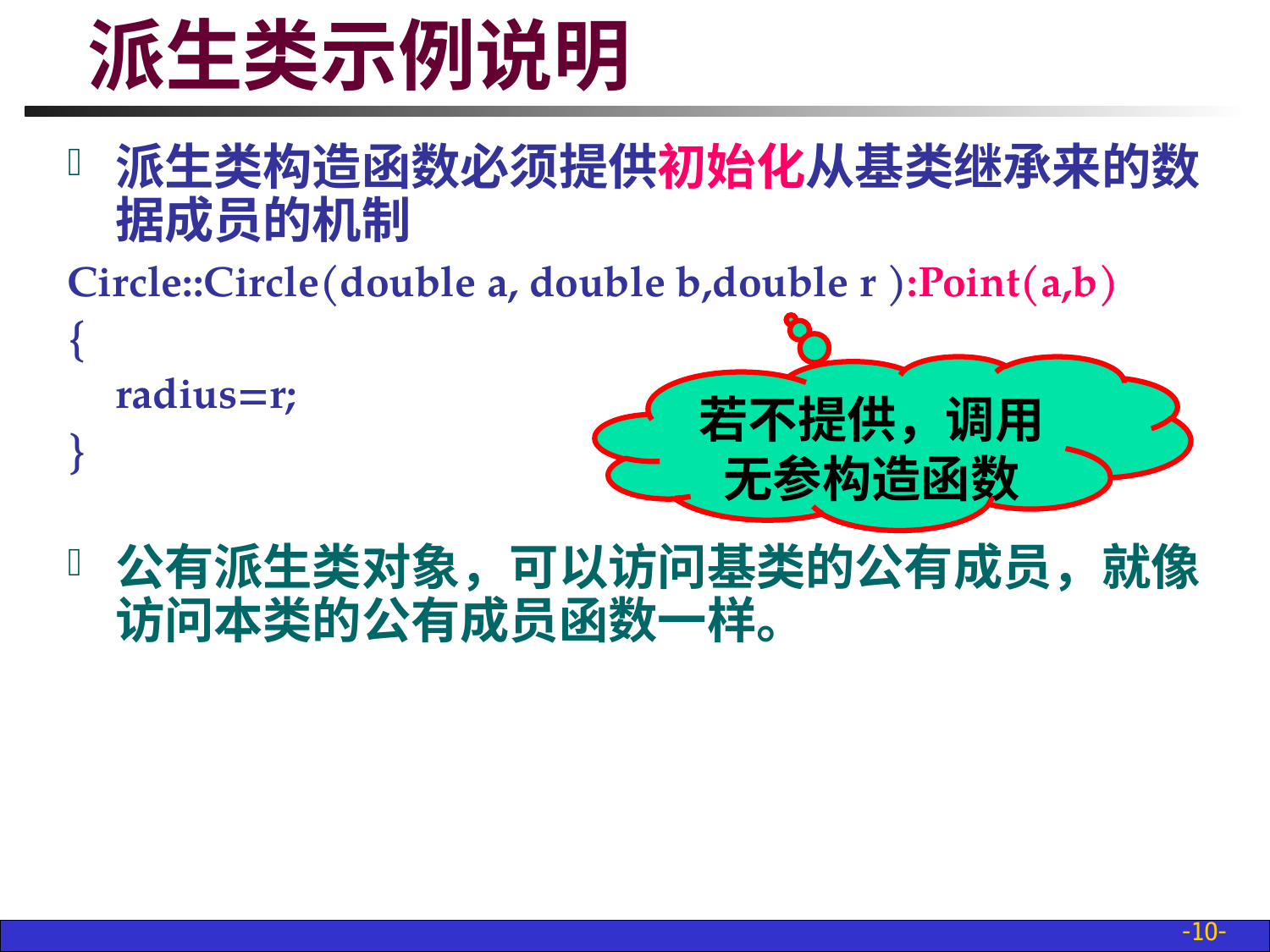

# 派生类示例说明
派生类构造函数必须提供初始化从基类继承来的数据成员的机制
Circle::Circle(double a, double b,double r ):Point(a,b)
{
	radius=r;
}

公有派生类对象，可以访问基类的公有成员，就像访问本类的公有成员函数一样。
若不提供，调用无参构造函数
-10-